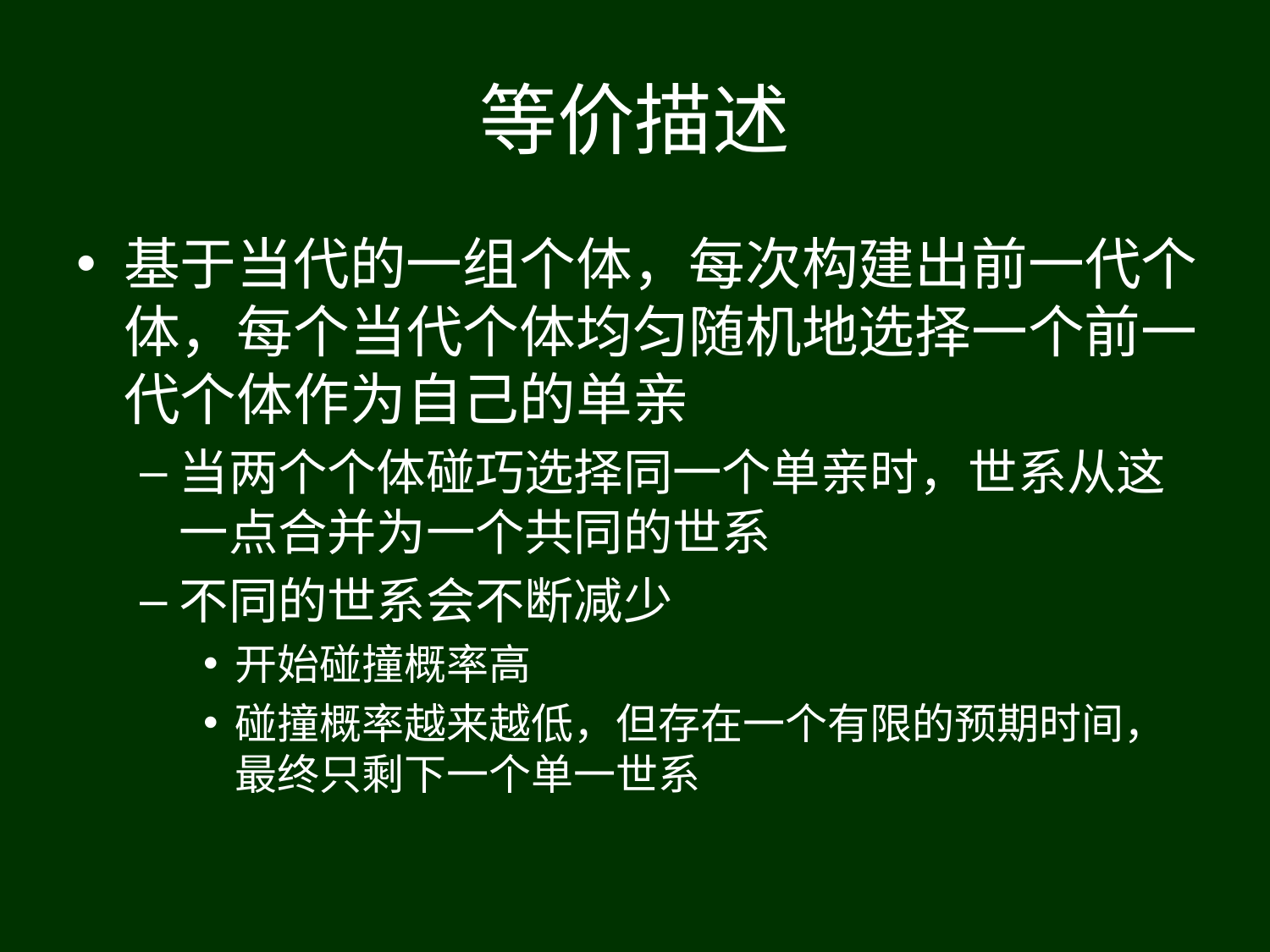

# 等价描述
基于当代的一组个体，每次构建出前一代个体，每个当代个体均匀随机地选择一个前一代个体作为自己的单亲
当两个个体碰巧选择同一个单亲时，世系从这一点合并为一个共同的世系
不同的世系会不断减少
开始碰撞概率高
碰撞概率越来越低，但存在一个有限的预期时间，最终只剩下一个单一世系